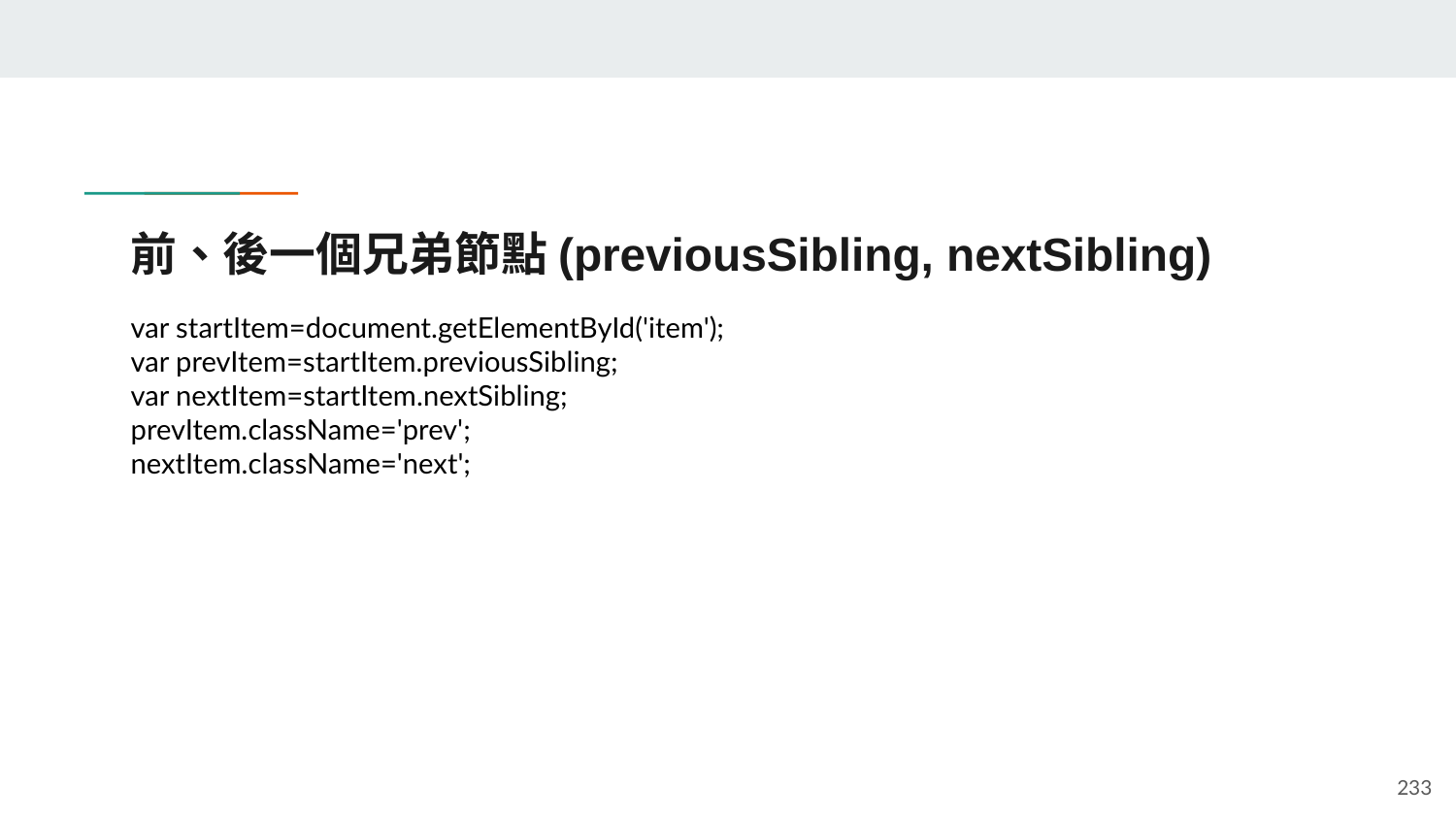

# 前、後一個兄弟節點(previousSibling, nextSibling)
var startItem=document.getElementById('item');
var prevItem=startItem.previousSibling;
var nextItem=startItem.nextSibling;
prevItem.className='prev';
nextItem.className='next';
233